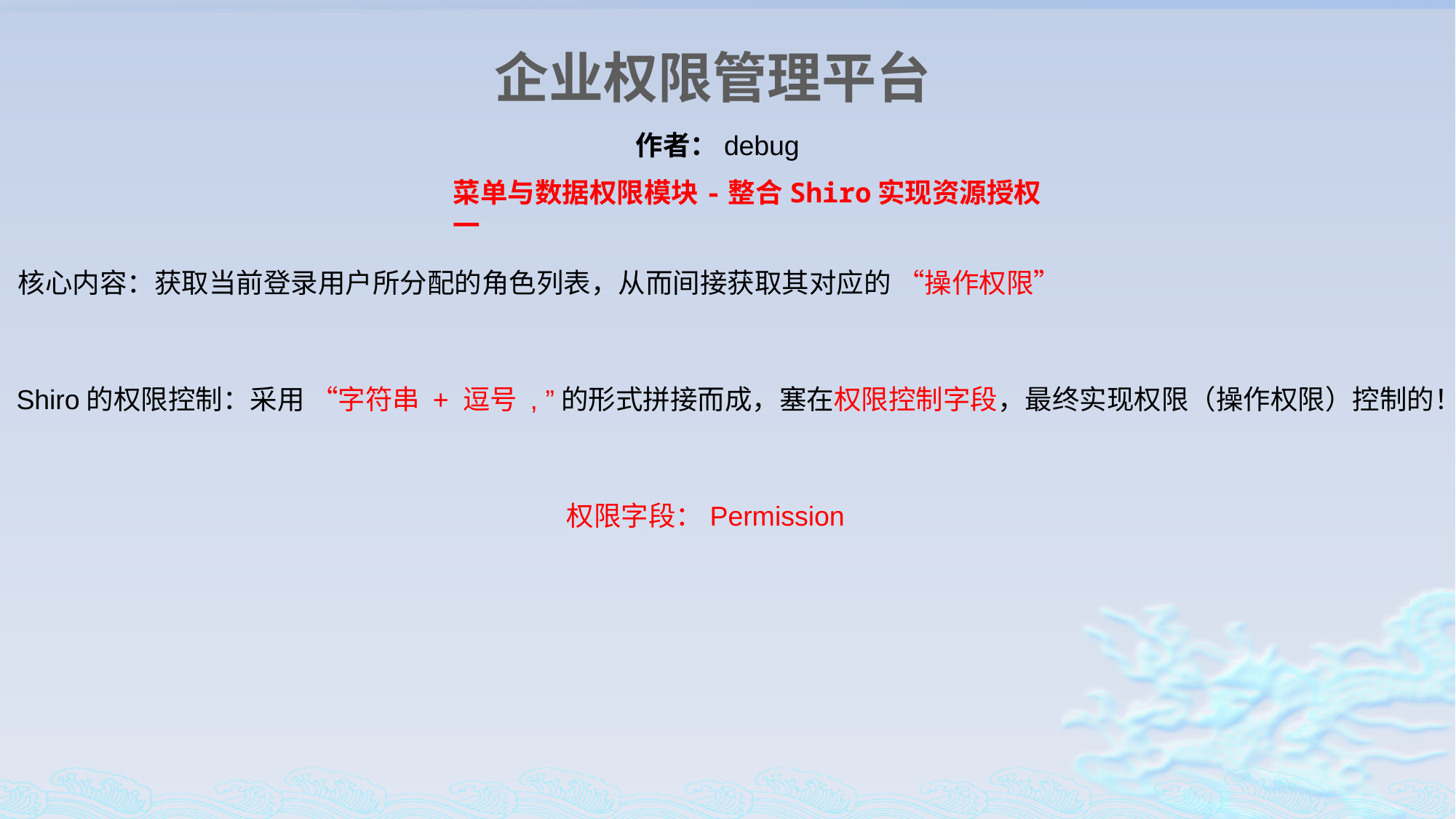

企业权限管理平台
作者：debug
菜单与数据权限模块-整合Shiro实现资源授权一
核心内容：获取当前登录用户所分配的角色列表，从而间接获取其对应的 “操作权限”
Shiro的权限控制：采用 “字符串 + 逗号 , ”的形式拼接而成，塞在权限控制字段，最终实现权限（操作权限）控制的！
权限字段：Permission